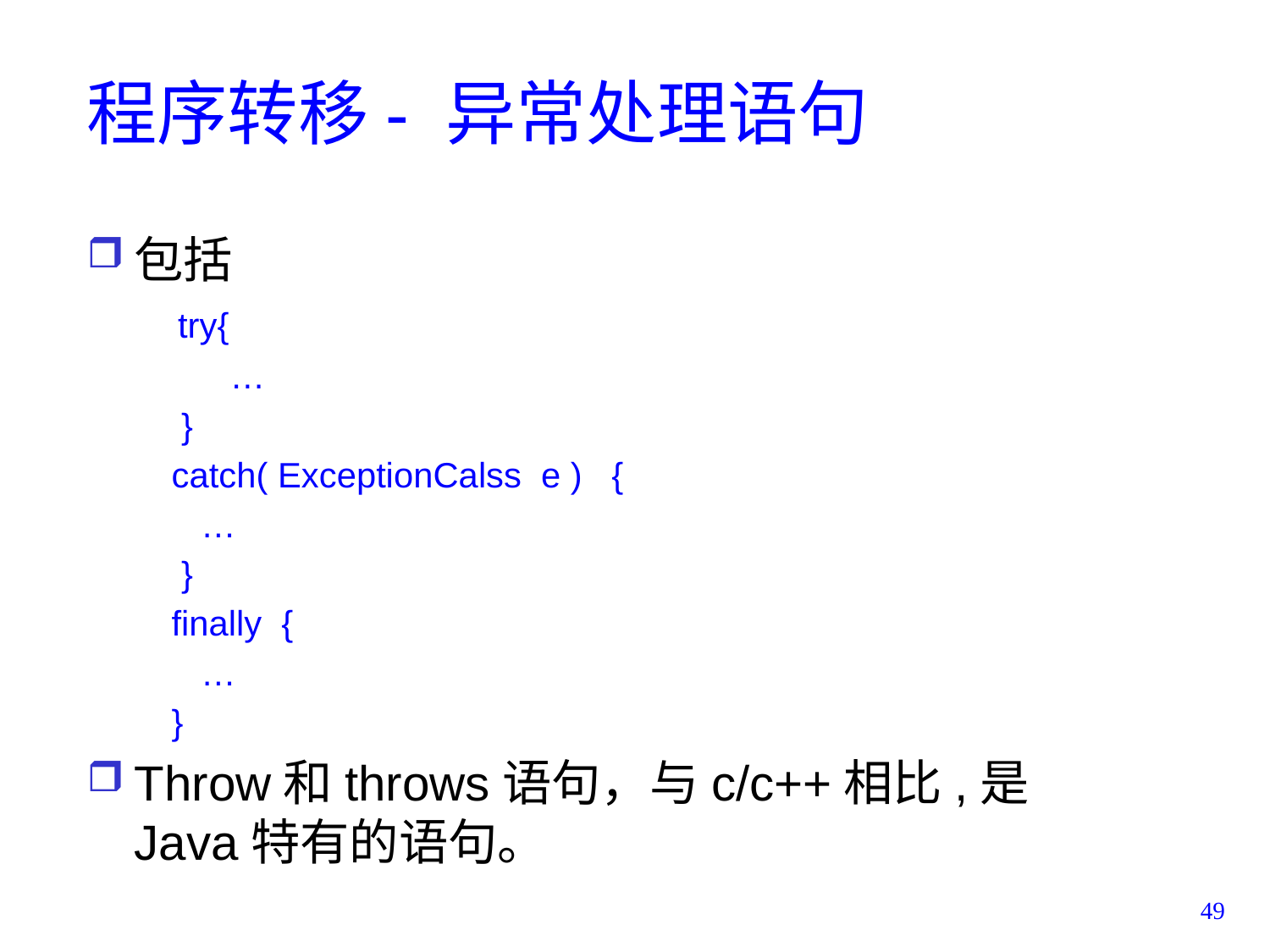

# 程序转移- 异常处理语句
包括
   try{
         …
    }
   catch( ExceptionCalss  e )   {
      …
    }
   finally  {
      …
   }
Throw和throws语句，与c/c++相比,是Java特有的语句。
49